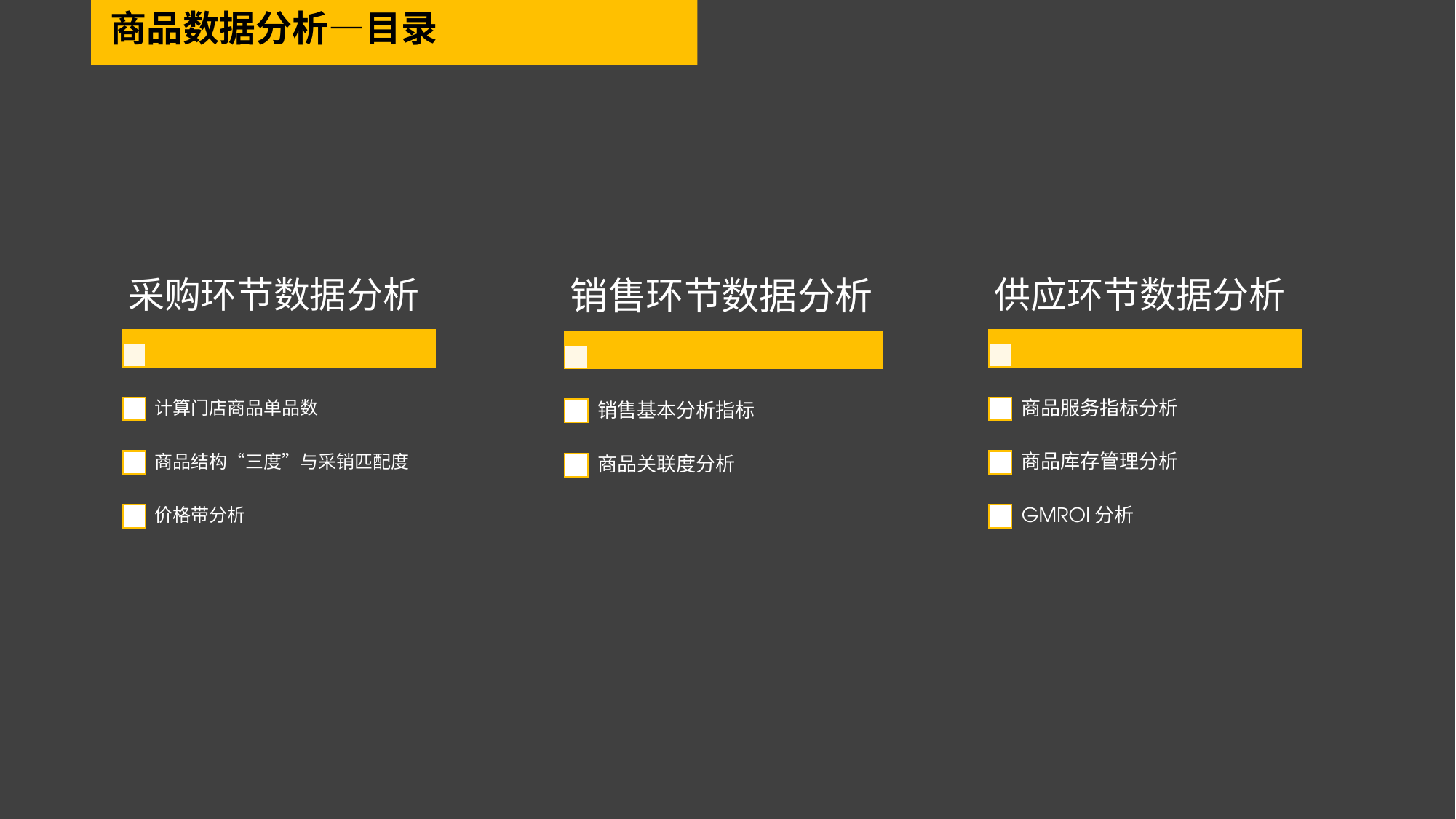

商品数据分析—目录
采购环节数据分析
计算门店商品单品数
商品结构“三度”与采销匹配度
价格带分析
销售环节数据分析
销售基本分析指标
商品关联度分析
供应环节数据分析
商品服务指标分析
商品库存管理分析
GMROI分析